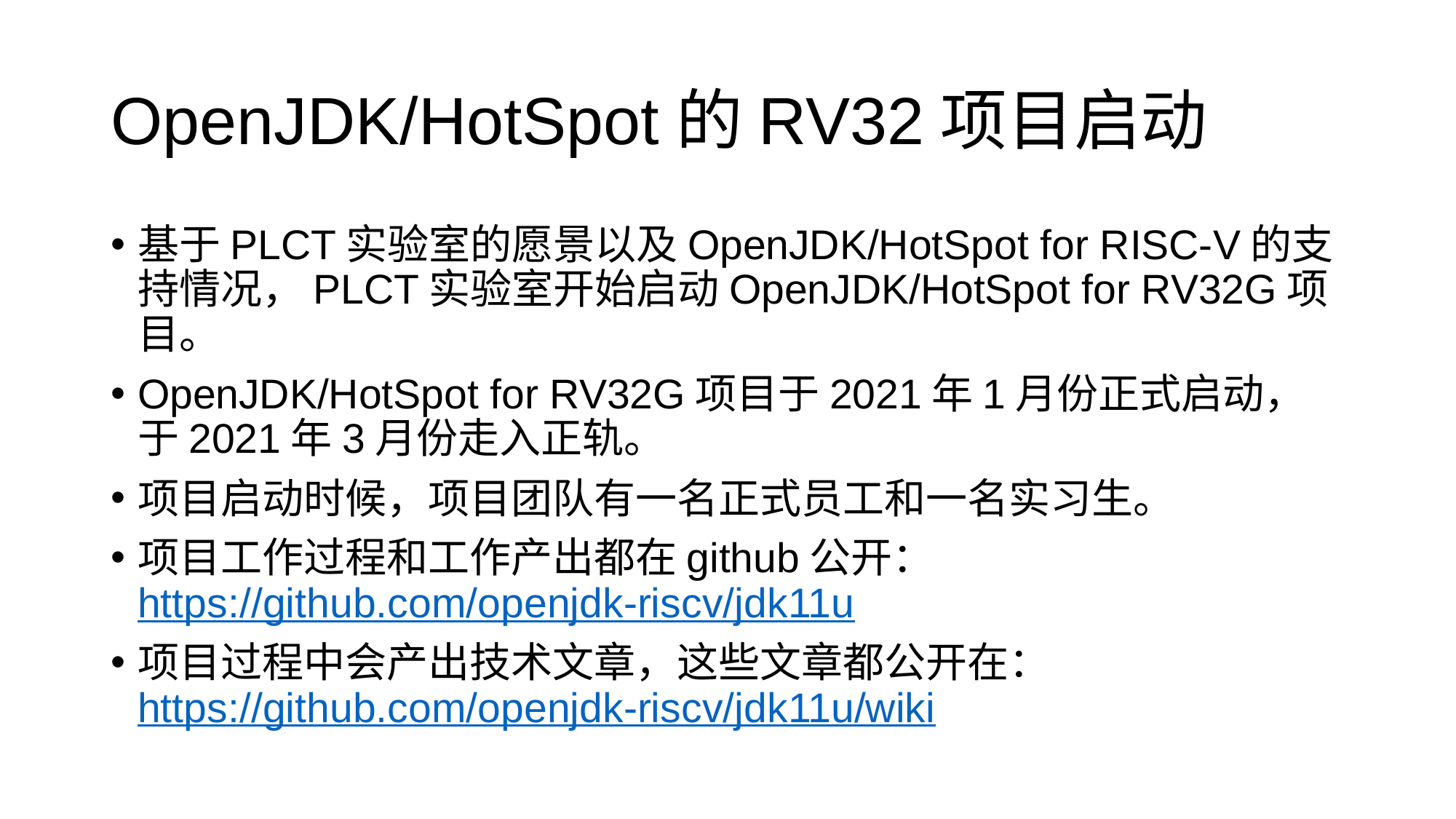

# OpenJDK/HotSpot的RV32项目启动
基于PLCT实验室的愿景以及OpenJDK/HotSpot for RISC-V的支持情况，PLCT实验室开始启动OpenJDK/HotSpot for RV32G项目。
OpenJDK/HotSpot for RV32G项目于2021年1月份正式启动，于2021年3月份走入正轨。
项目启动时候，项目团队有一名正式员工和一名实习生。
项目工作过程和工作产出都在github公开： https://github.com/openjdk-riscv/jdk11u
项目过程中会产出技术文章，这些文章都公开在： https://github.com/openjdk-riscv/jdk11u/wiki